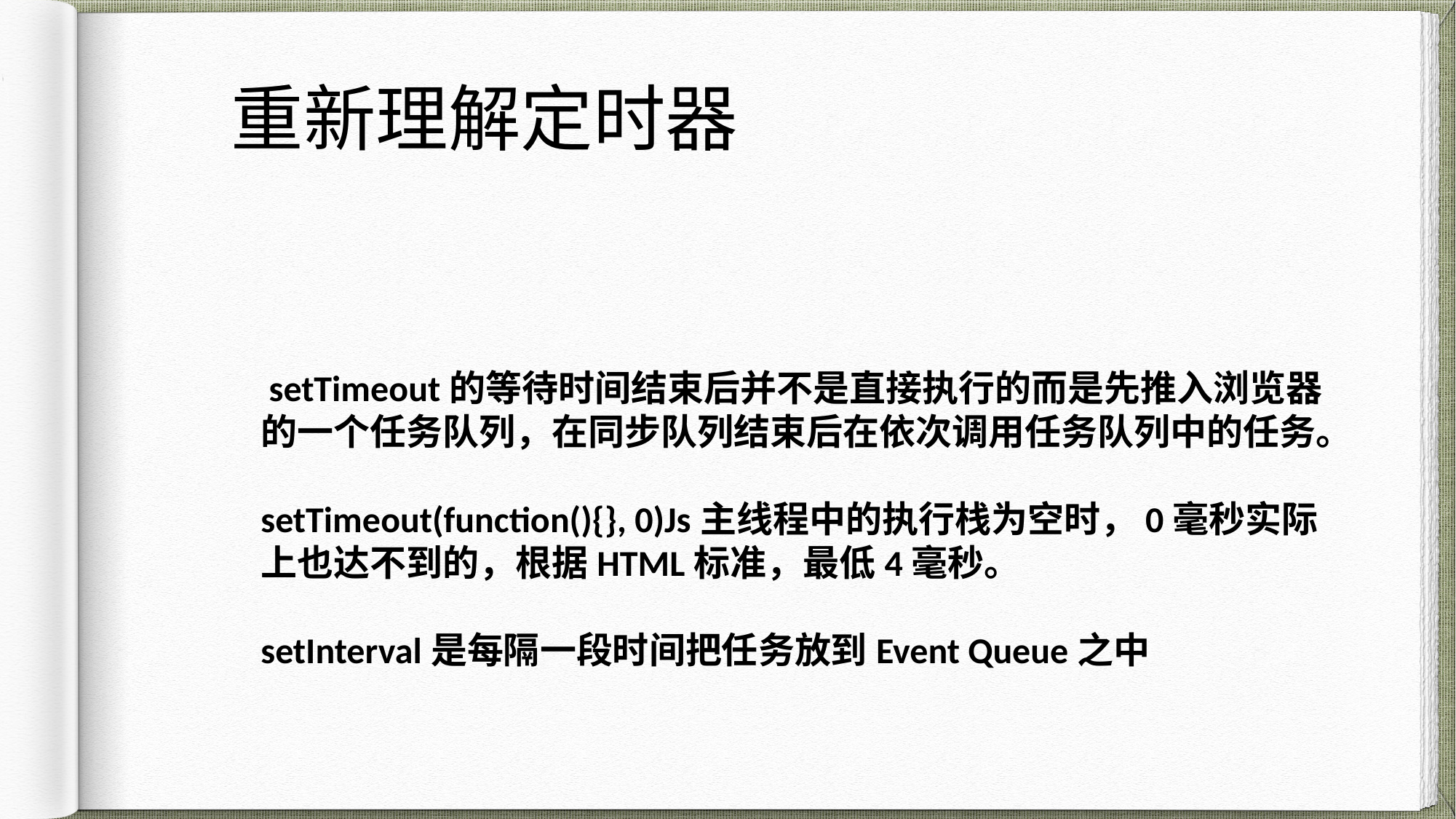

# 重新理解定时器
setTimeout的等待时间结束后并不是直接执行的而是先推入浏览器
的一个任务队列，在同步队列结束后在依次调用任务队列中的任务。

setTimeout(function(){}, 0)Js主线程中的执行栈为空时，0毫秒实际上也达不到的，根据HTML标准，最低4毫秒。

setInterval是每隔一段时间把任务放到Event Queue之中